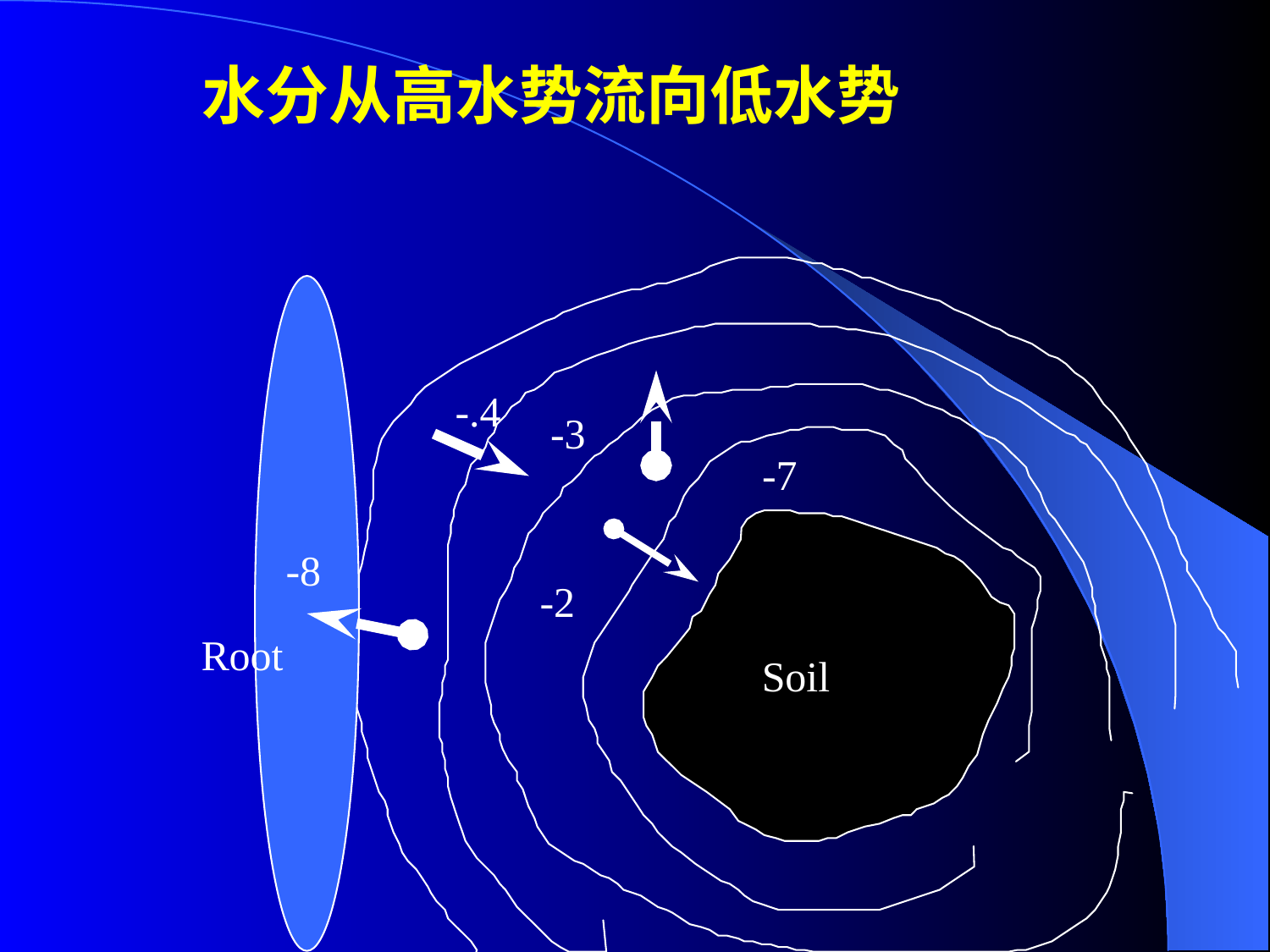

水分从高水势流向低水势

-.4

-3

-7

-8

-2

Root
Soil
Soil